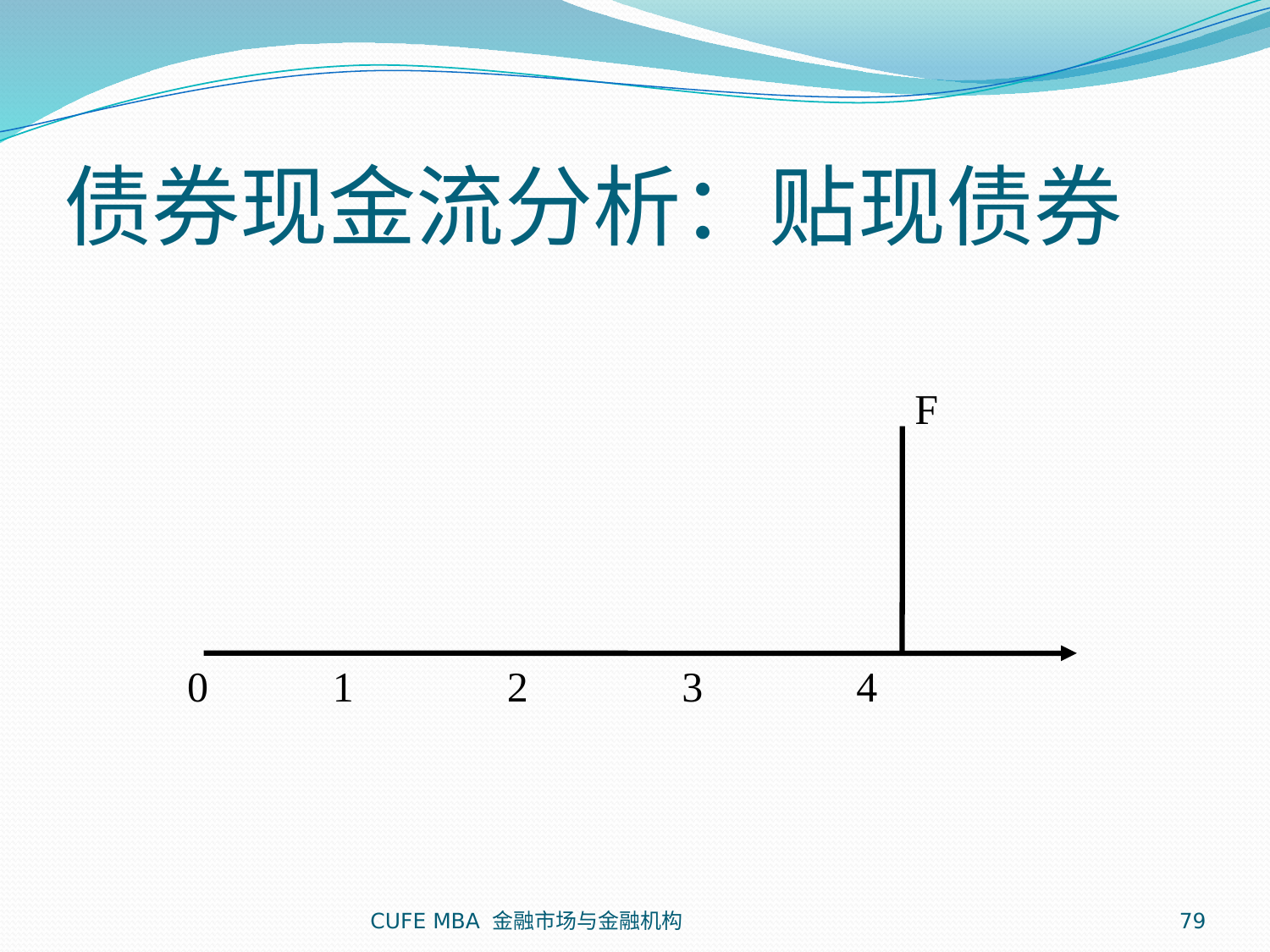

# 债券现金流分析：贴现债券

F

0

1
2
3
4
CUFE MBA 金融市场与金融机构
79